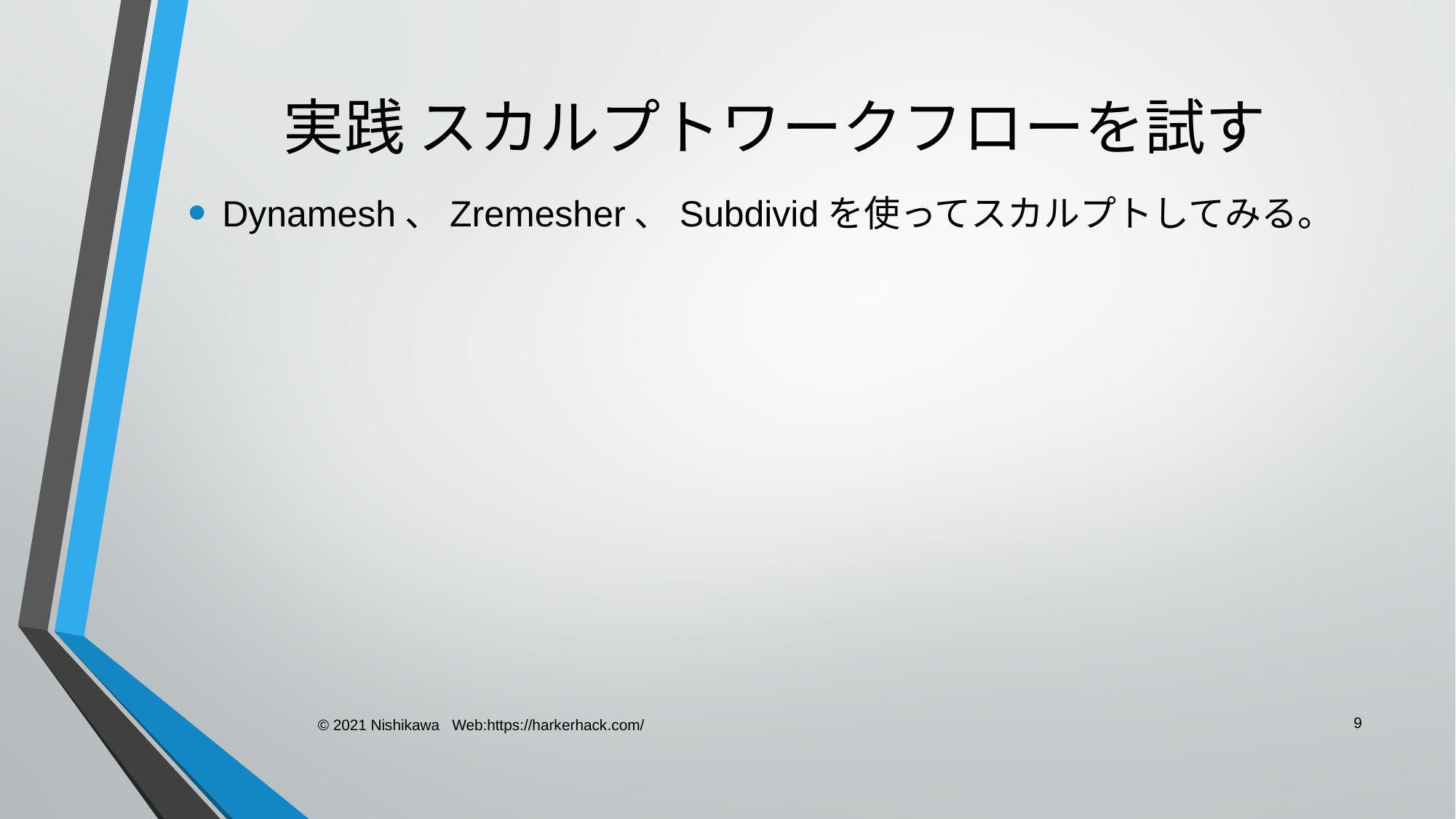

# 実践 スカルプトワークフローを試す
Dynamesh、Zremesher、Subdividを使ってスカルプトしてみる。
9
© 2021 Nishikawa   Web:https://harkerhack.com/